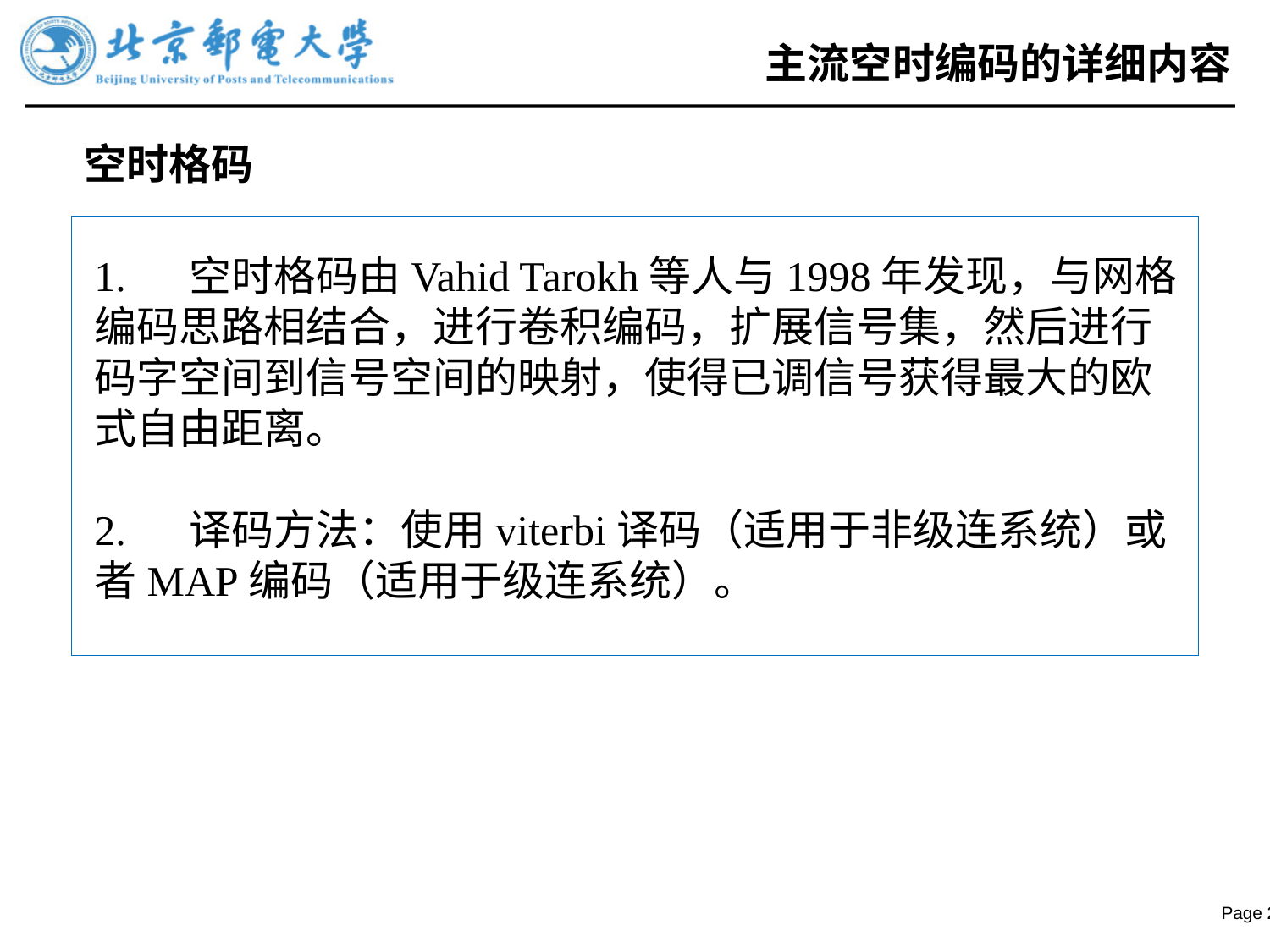

# 主流空时编码的详细内容
空时格码

1.     空时格码由Vahid Tarokh等人与1998年发现，与网格编码思路相结合，进行卷积编码，扩展信号集，然后进行码字空间到信号空间的映射，使得已调信号获得最大的欧式自由距离。

2.     译码方法：使用viterbi译码（适用于非级连系统）或者MAP编码（适用于级连系统）。